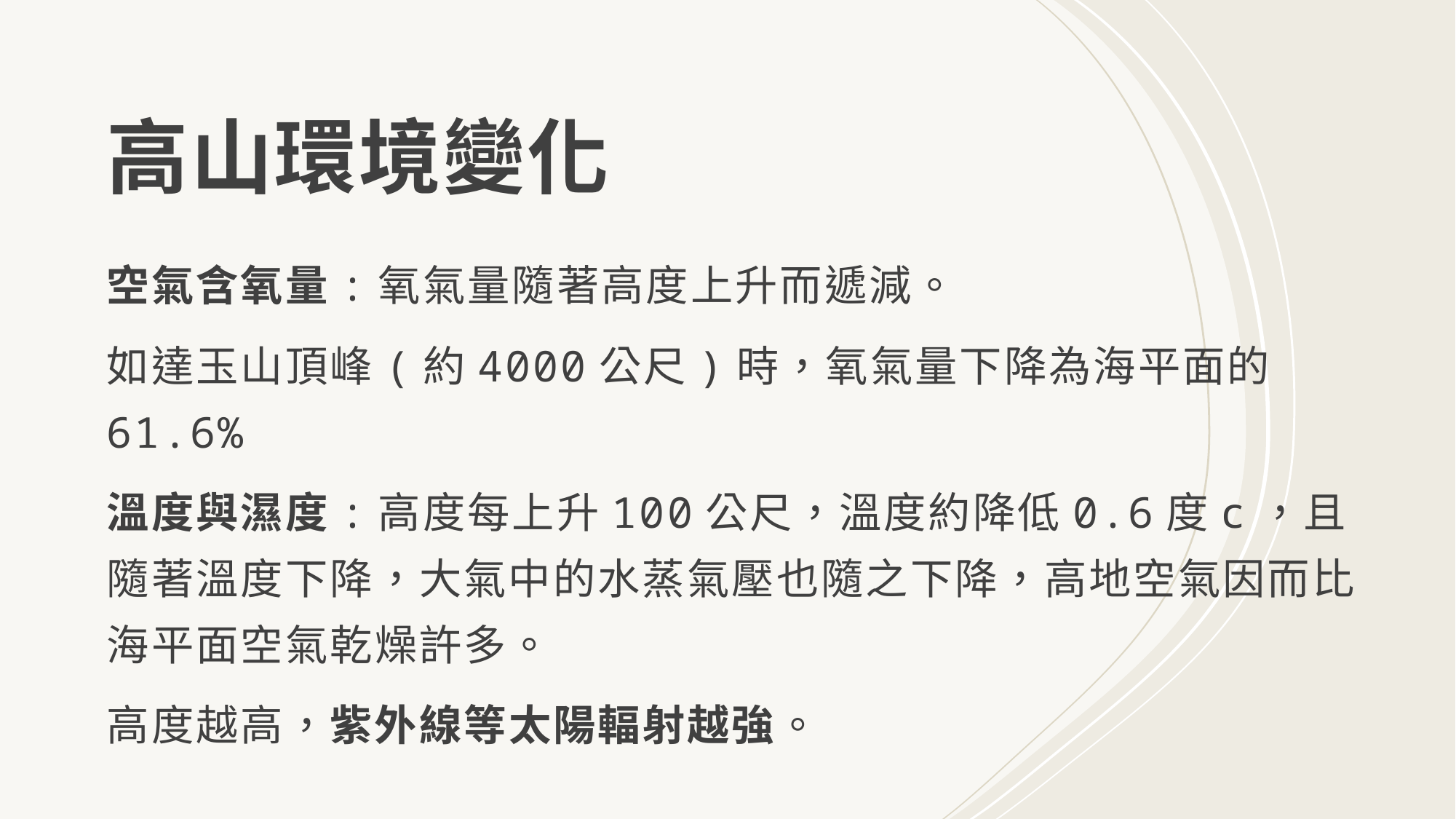

# 高山環境變化
空氣含氧量:氧氣量隨著高度上升而遞減。
如達玉山頂峰(約4000公尺)時，氧氣量下降為海平面的61.6%
溫度與濕度:高度每上升100公尺，溫度約降低0.6度c，且隨著溫度下降，大氣中的水蒸氣壓也隨之下降，高地空氣因而比海平面空氣乾燥許多。
高度越高，紫外線等太陽輻射越強。